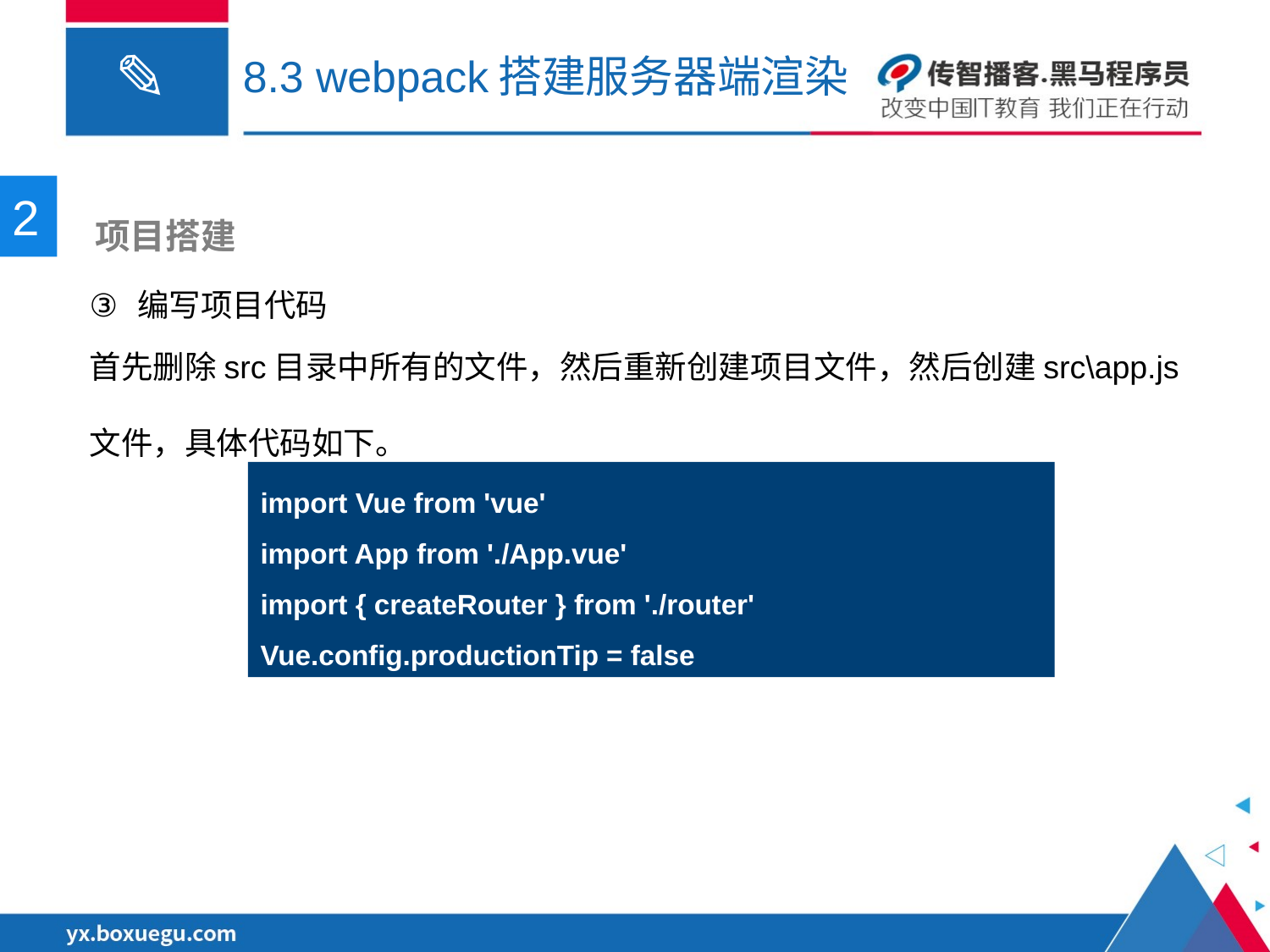

# 8.3 webpack搭建服务器端渲染

2
  项目搭建
编写项目代码
首先删除src目录中所有的文件，然后重新创建项目文件，然后创建src\app.js文件，具体代码如下。
import Vue from 'vue'
import App from './App.vue'
import { createRouter } from './router'
Vue.config.productionTip = false